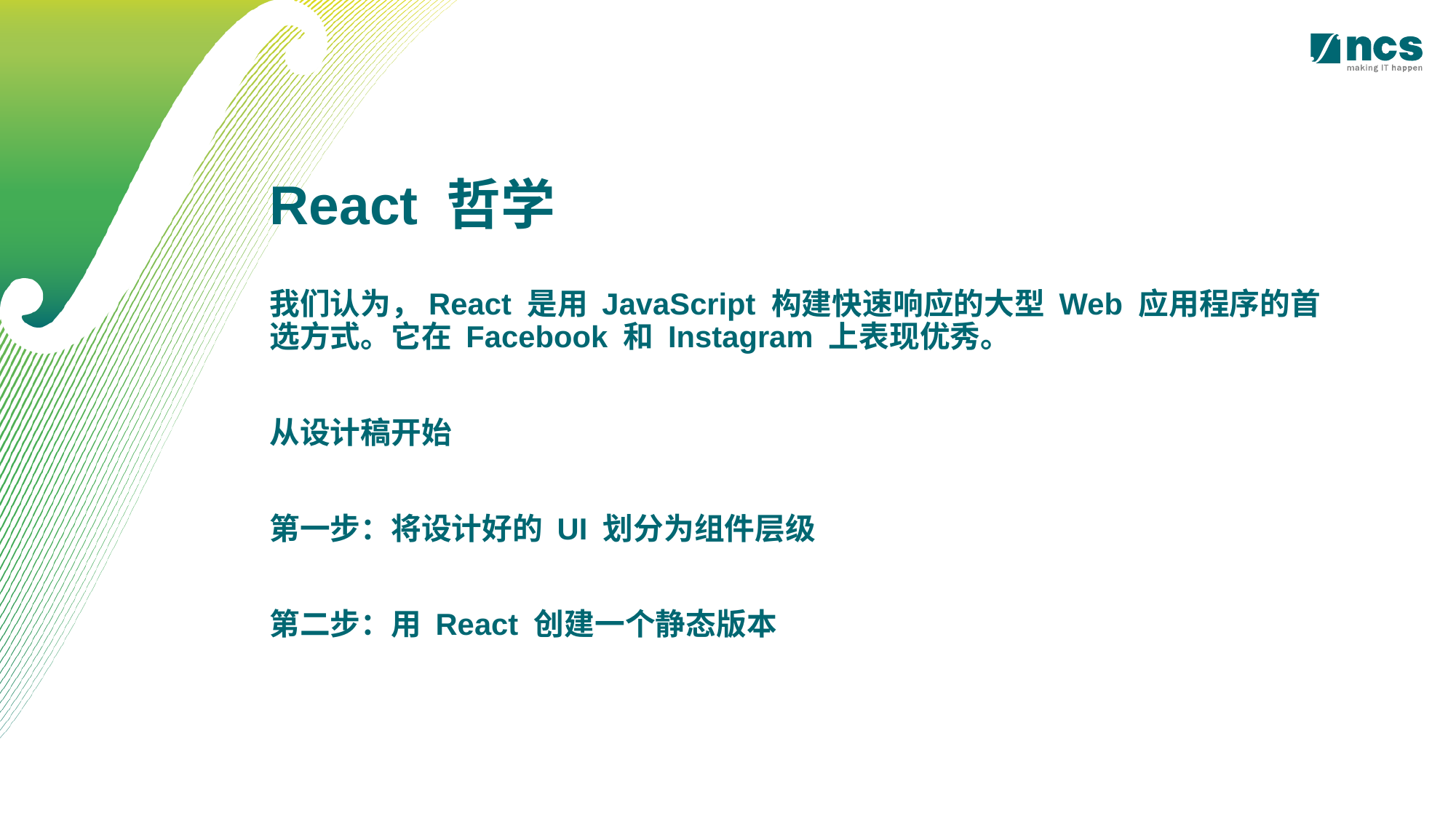

React 哲学
我们认为，React 是用 JavaScript 构建快速响应的大型 Web 应用程序的首选方式。它在 Facebook 和 Instagram 上表现优秀。

从设计稿开始

第一步：将设计好的 UI 划分为组件层级

第二步：用 React 创建一个静态版本